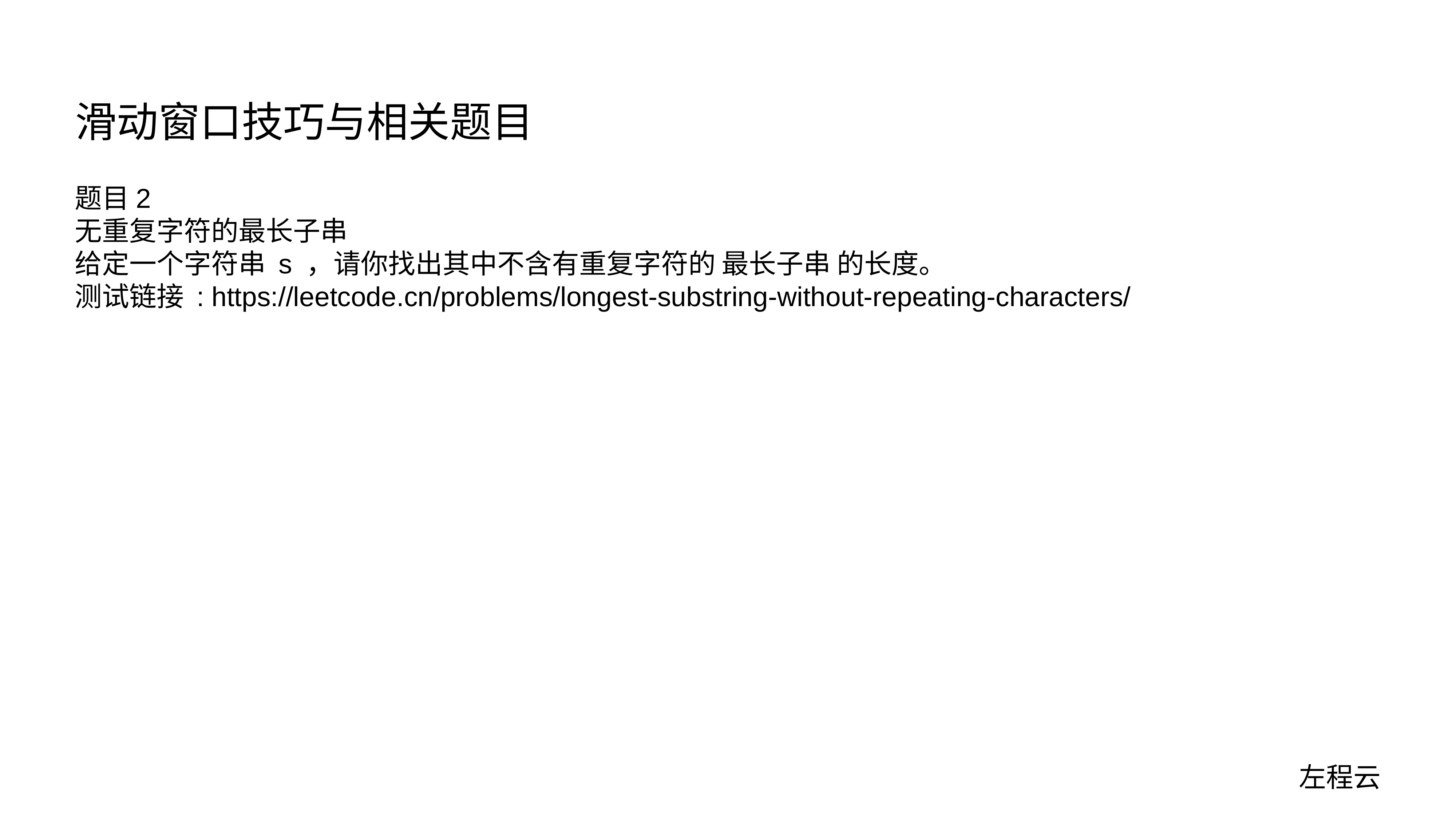

# 滑动窗口技巧与相关题目
题目2
无重复字符的最长子串
给定一个字符串 s ，请你找出其中不含有重复字符的 最长子串 的长度。
测试链接 : https://leetcode.cn/problems/longest-substring-without-repeating-characters/
左程云